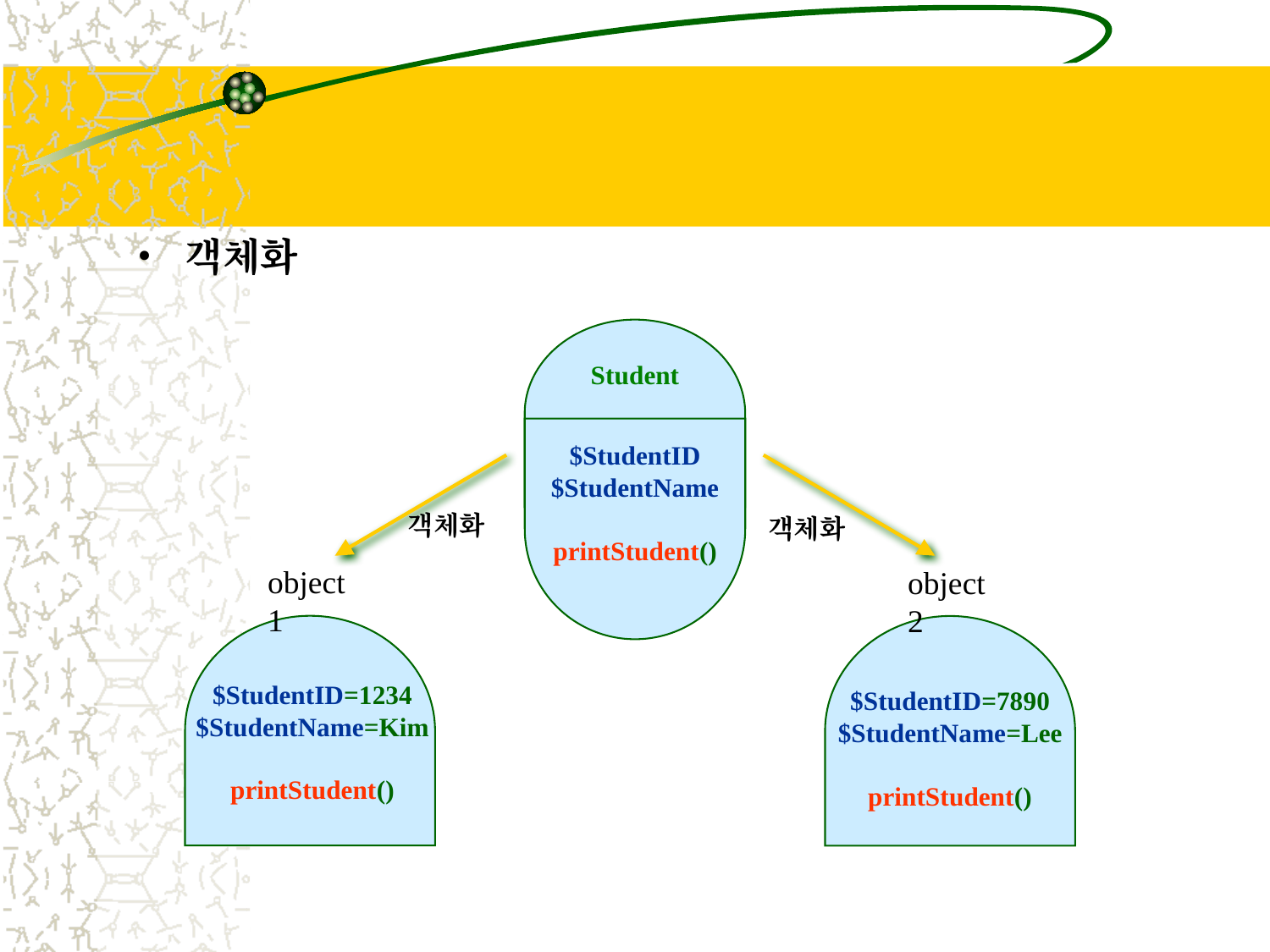

#
객체화

Student
$StudentID
$StudentName

printStudent()

객체화
객체화
object1
object2

$StudentID=1234
$StudentName=Kim

printStudent()
$StudentID=7890
$StudentName=Lee

printStudent()